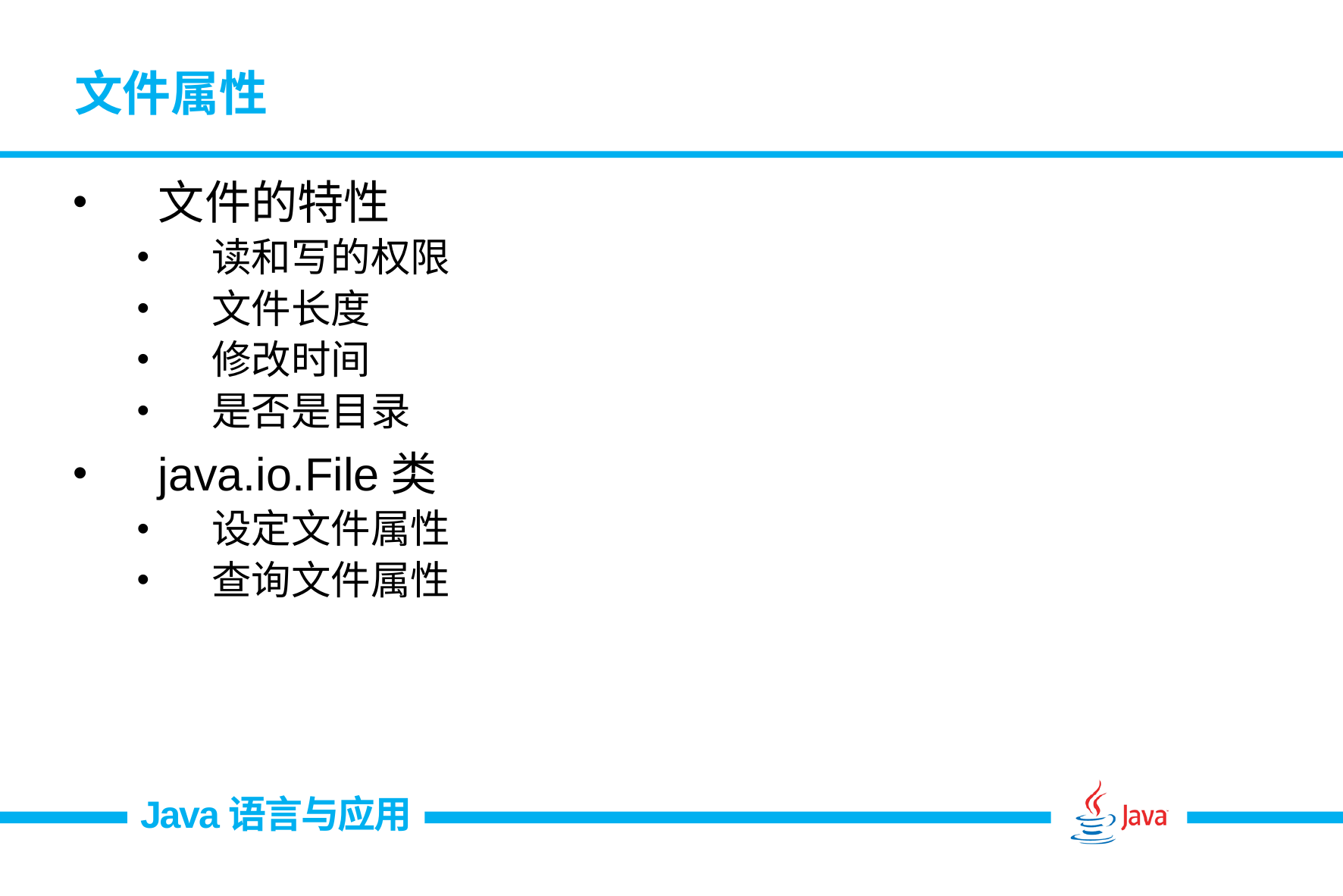

# 文件属性
文件的特性
读和写的权限
文件长度
修改时间
是否是目录
java.io.File类
设定文件属性
查询文件属性

12